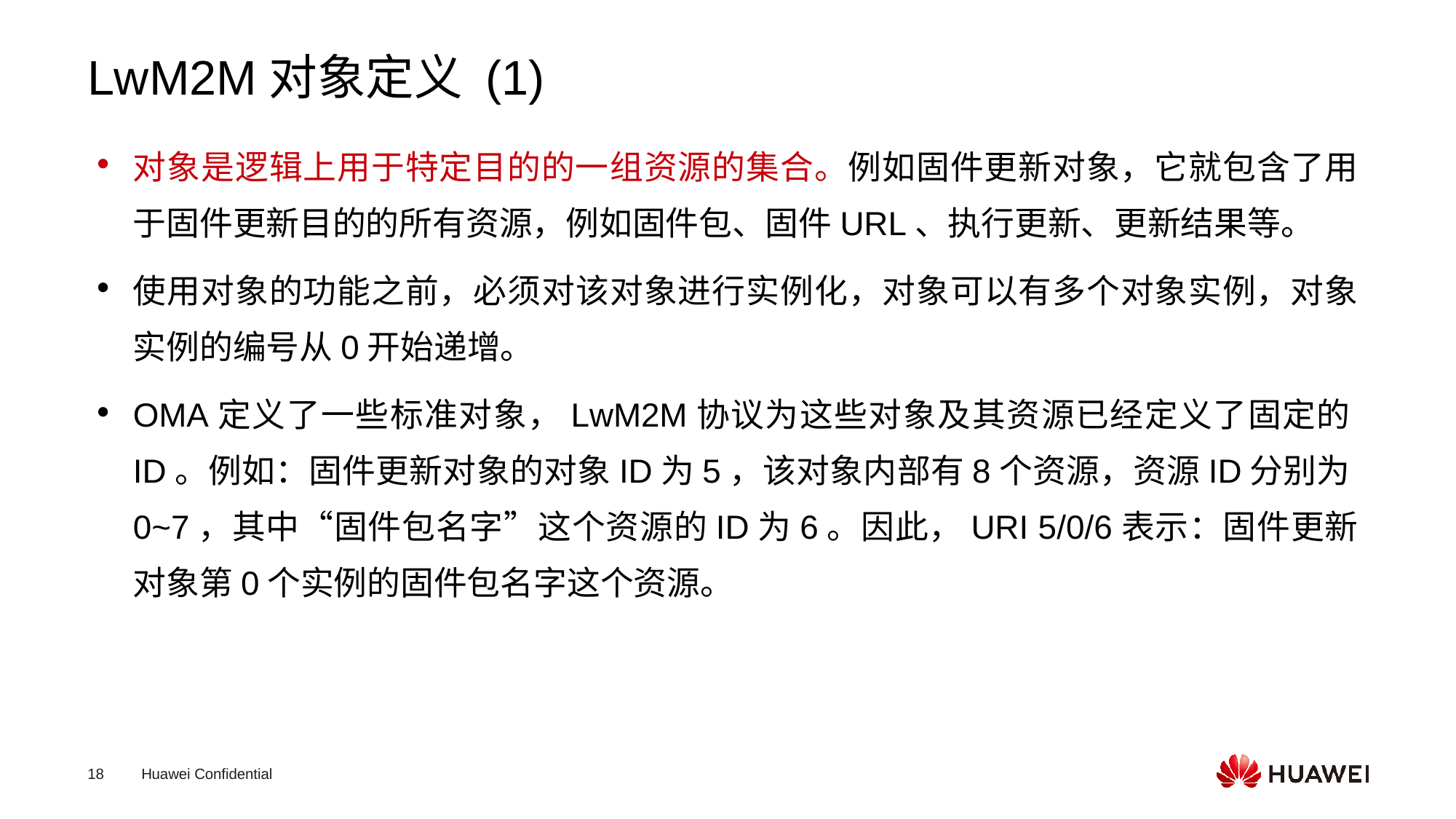

# LwM2M对象定义 (1)
对象是逻辑上用于特定目的的一组资源的集合。例如固件更新对象，它就包含了用于固件更新目的的所有资源，例如固件包、固件URL、执行更新、更新结果等。
使用对象的功能之前，必须对该对象进行实例化，对象可以有多个对象实例，对象实例的编号从0开始递增。
OMA定义了一些标准对象，LwM2M协议为这些对象及其资源已经定义了固定的ID。例如：固件更新对象的对象ID为5，该对象内部有8个资源，资源ID分别为0~7，其中“固件包名字”这个资源的ID为6。因此，URI 5/0/6表示：固件更新对象第0个实例的固件包名字这个资源。